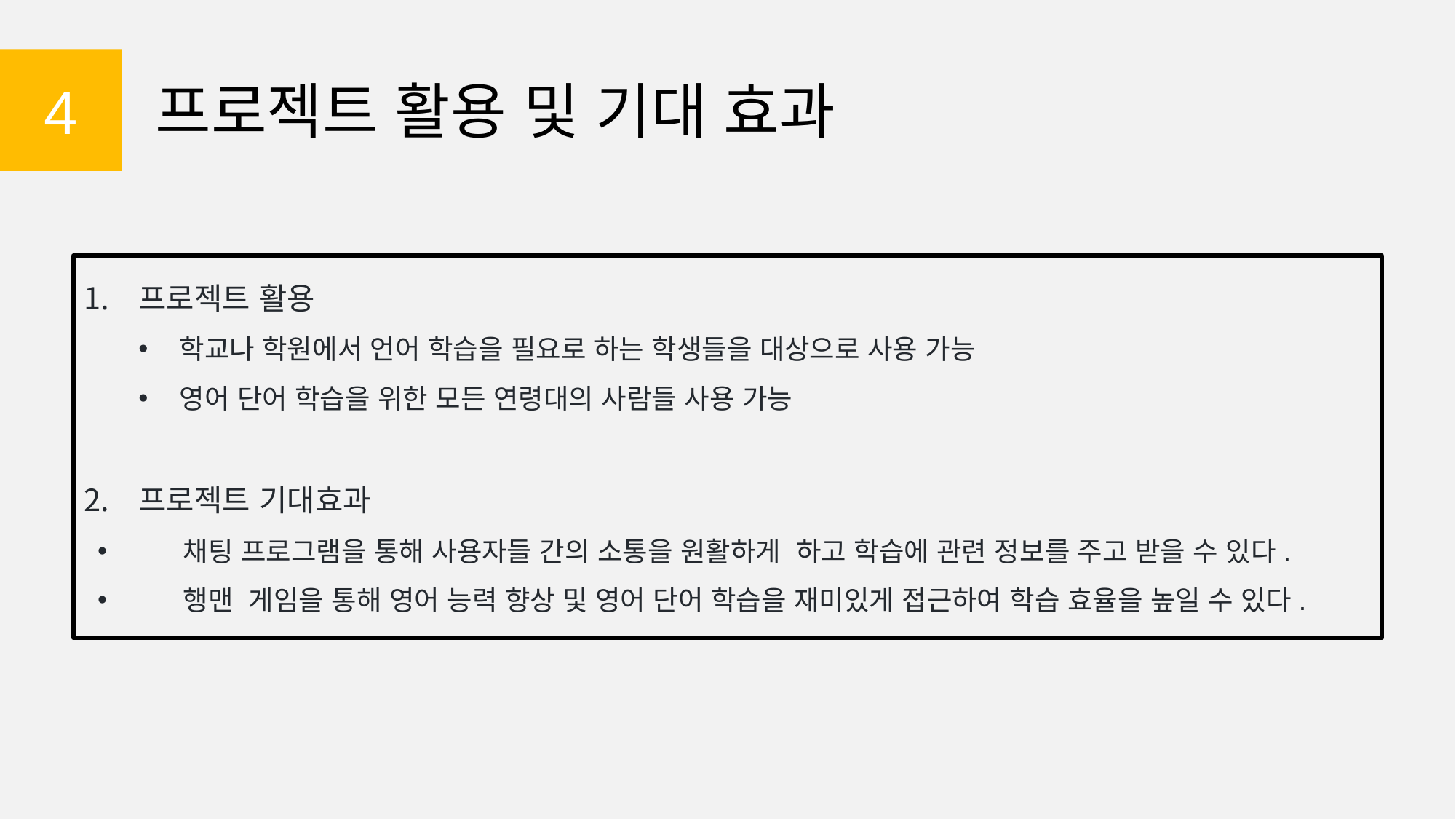

4
프로젝트 활용 및 기대 효과
프로젝트 활용
학교나 학원에서 언어 학습을 필요로 하는 학생들을 대상으로 사용 가능
영어 단어 학습을 위한 모든 연령대의 사람들 사용 가능

프로젝트 기대효과
     채팅 프로그램을 통해 사용자들 간의 소통을 원활하게  하고 학습에 관련 정보를 주고 받을 수 있다.
     행맨  게임을 통해 영어 능력 향상 및 영어 단어 학습을 재미있게 접근하여 학습 효율을 높일 수 있다.